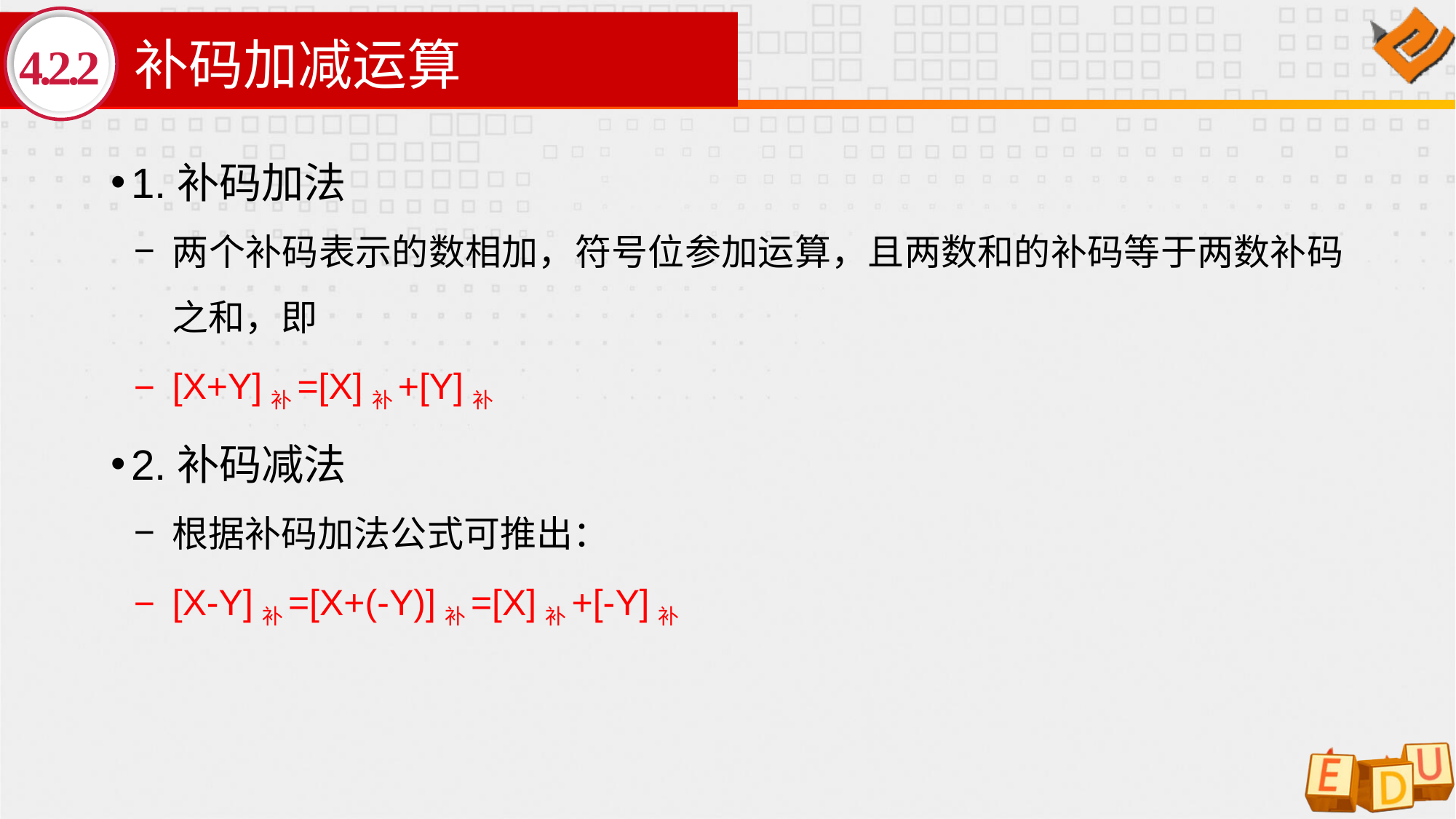

# 补码加减运算
4.2.2
1.补码加法
两个补码表示的数相加，符号位参加运算，且两数和的补码等于两数补码之和，即
[X+Y]补=[X]补+[Y]补
2.补码减法
根据补码加法公式可推出：
[X-Y]补=[X+(-Y)]补=[X]补+[-Y]补